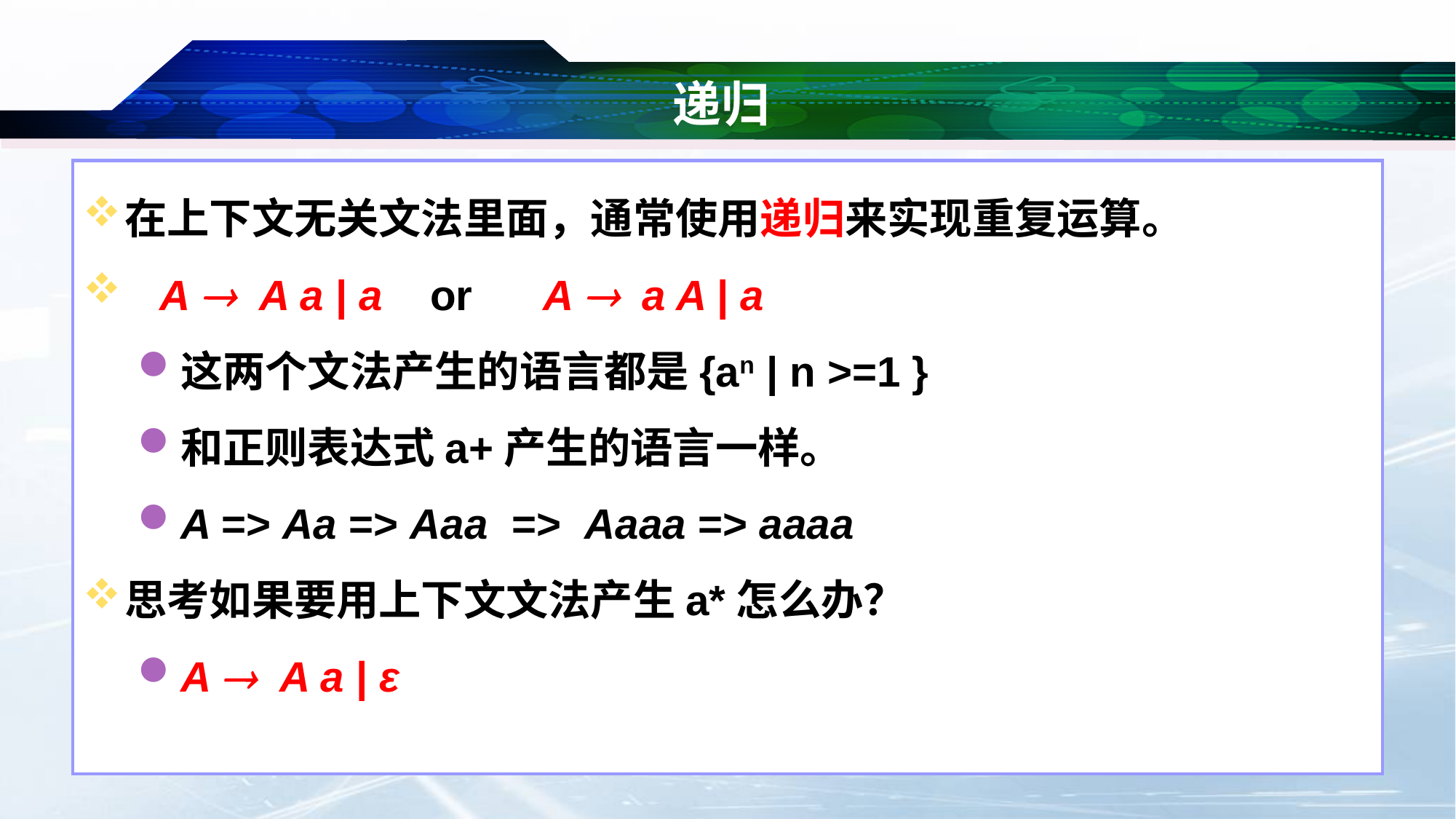

# 递归
在上下文无关文法里面，通常使用递归来实现重复运算。
   A →  A a | a    or      A →  a A | a
这两个文法产生的语言都是{an | n >=1 }
和正则表达式a+产生的语言一样。
A => Aa => Aaa  =>  Aaaa => aaaa
思考如果要用上下文文法产生a*怎么办？
A →  A a | ε